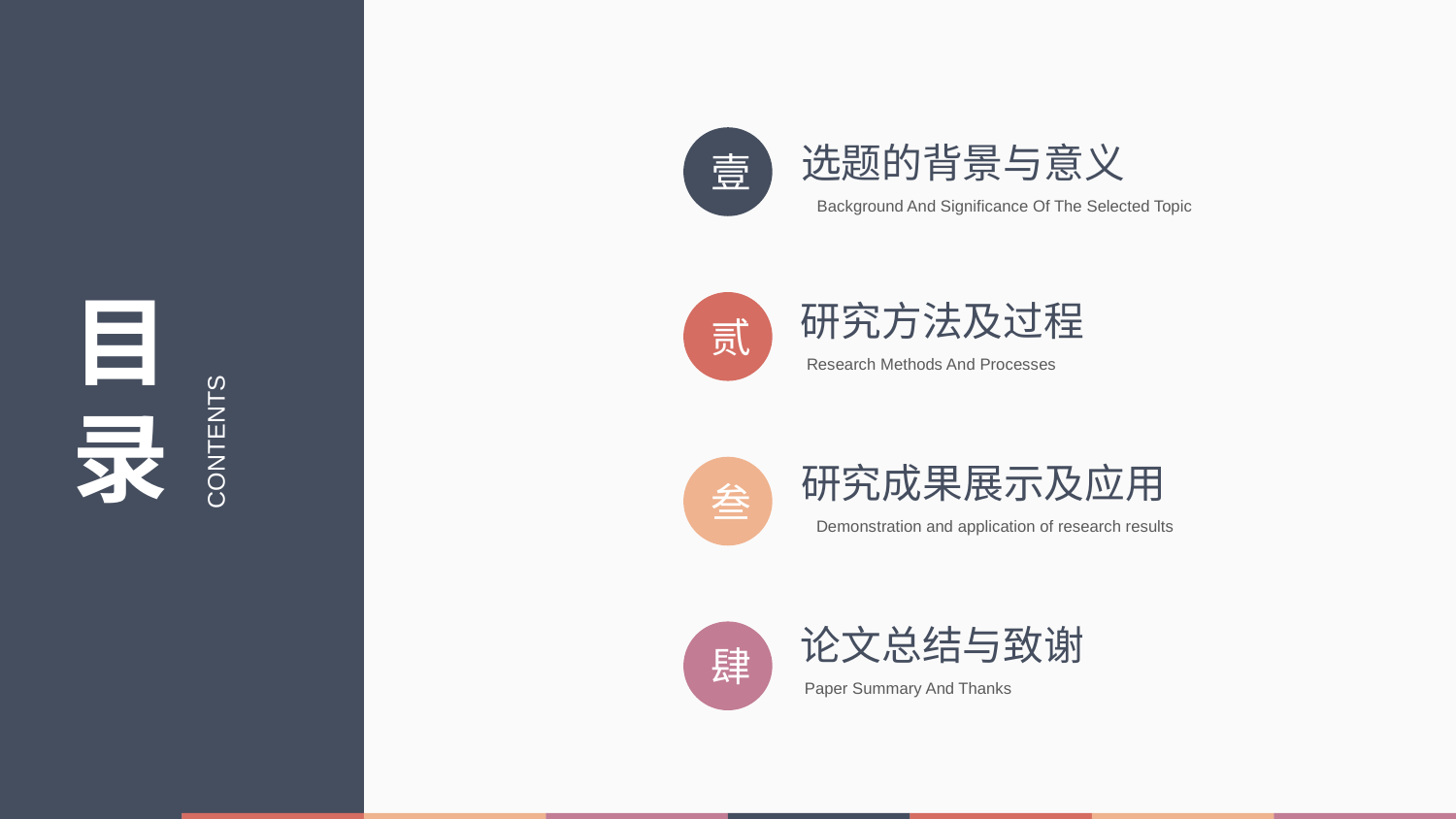

壹
选题的背景与意义
Background And Significance Of The Selected Topic

目
录
研究方法及过程
贰
Research Methods And Processes

CONTENTS
研究成果展示及应用
叁
Demonstration and application of research results

论文总结与致谢
肆

Paper Summary And Thanks